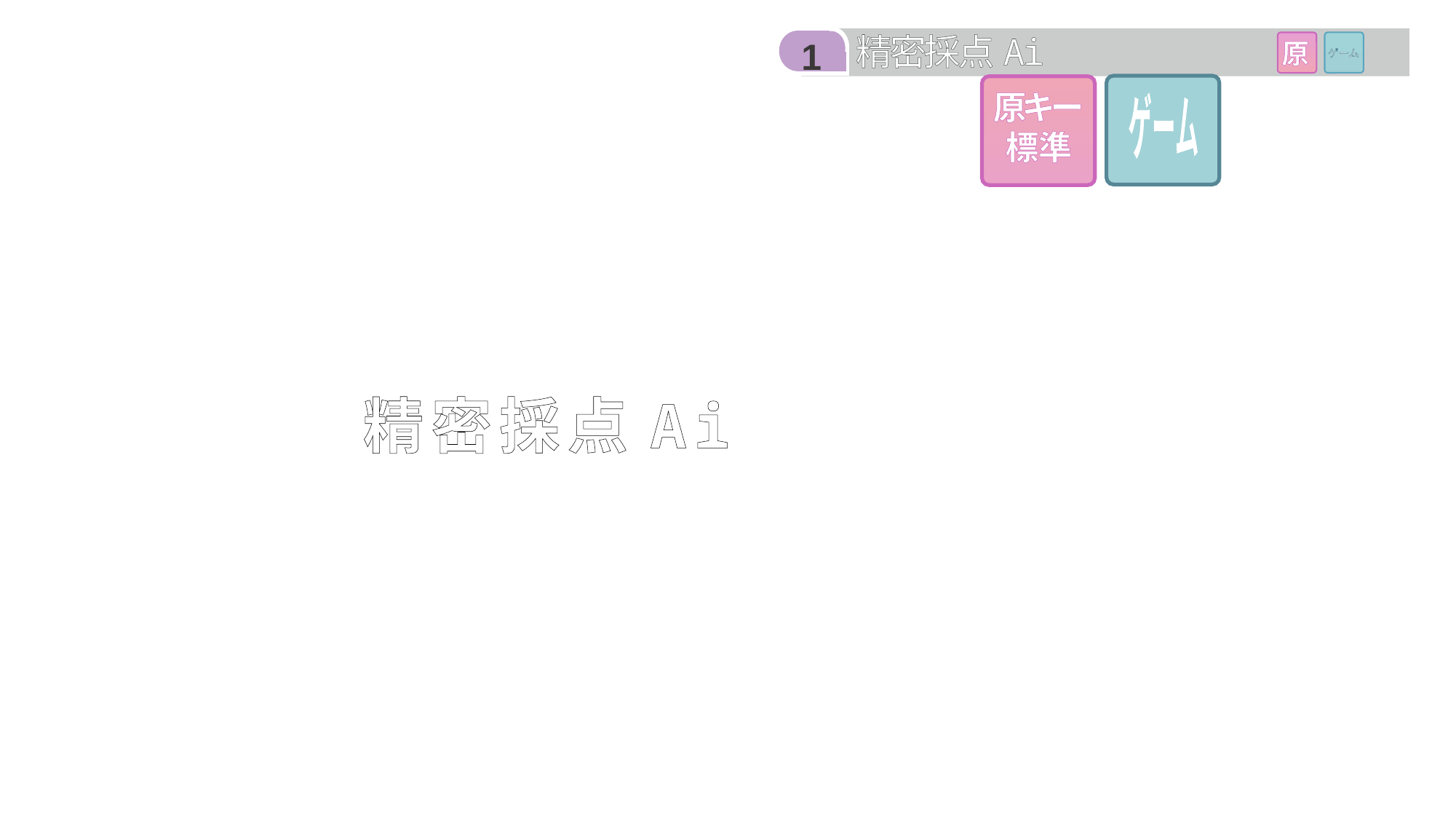

精密採点Ai

1

原

ゲーム

原キー
標準
ゲーム
次の

精密採点Ai